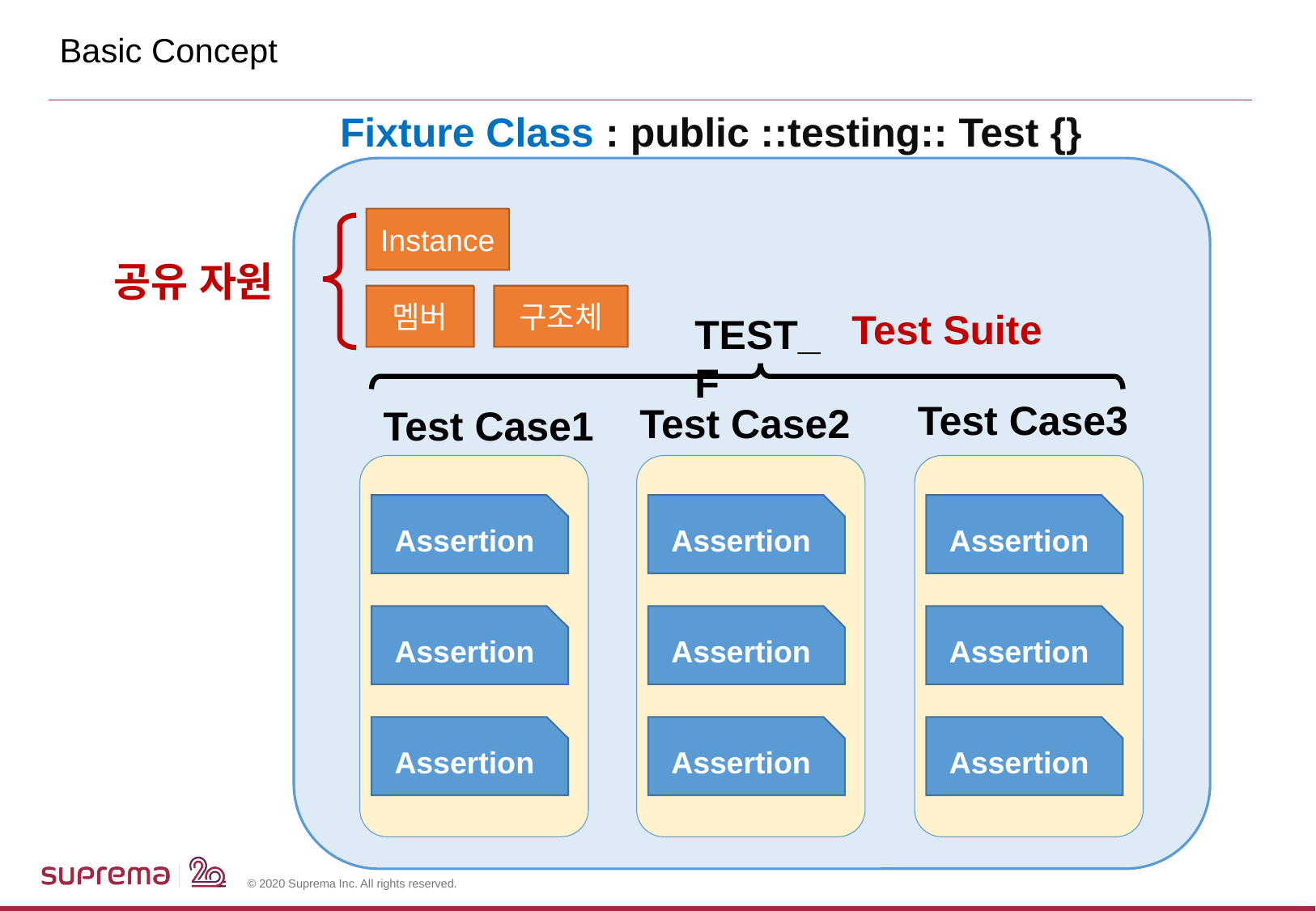

# Basic Concept
Fixture Class : public ::testing:: Test {}

Instance

공유 자원
멤버
구조체
Test Suite
TEST_F
Test Case3
Test Case2
Test Case1

Assertion
Assertion
Assertion
Assertion
Assertion
Assertion
Assertion
Assertion
Assertion